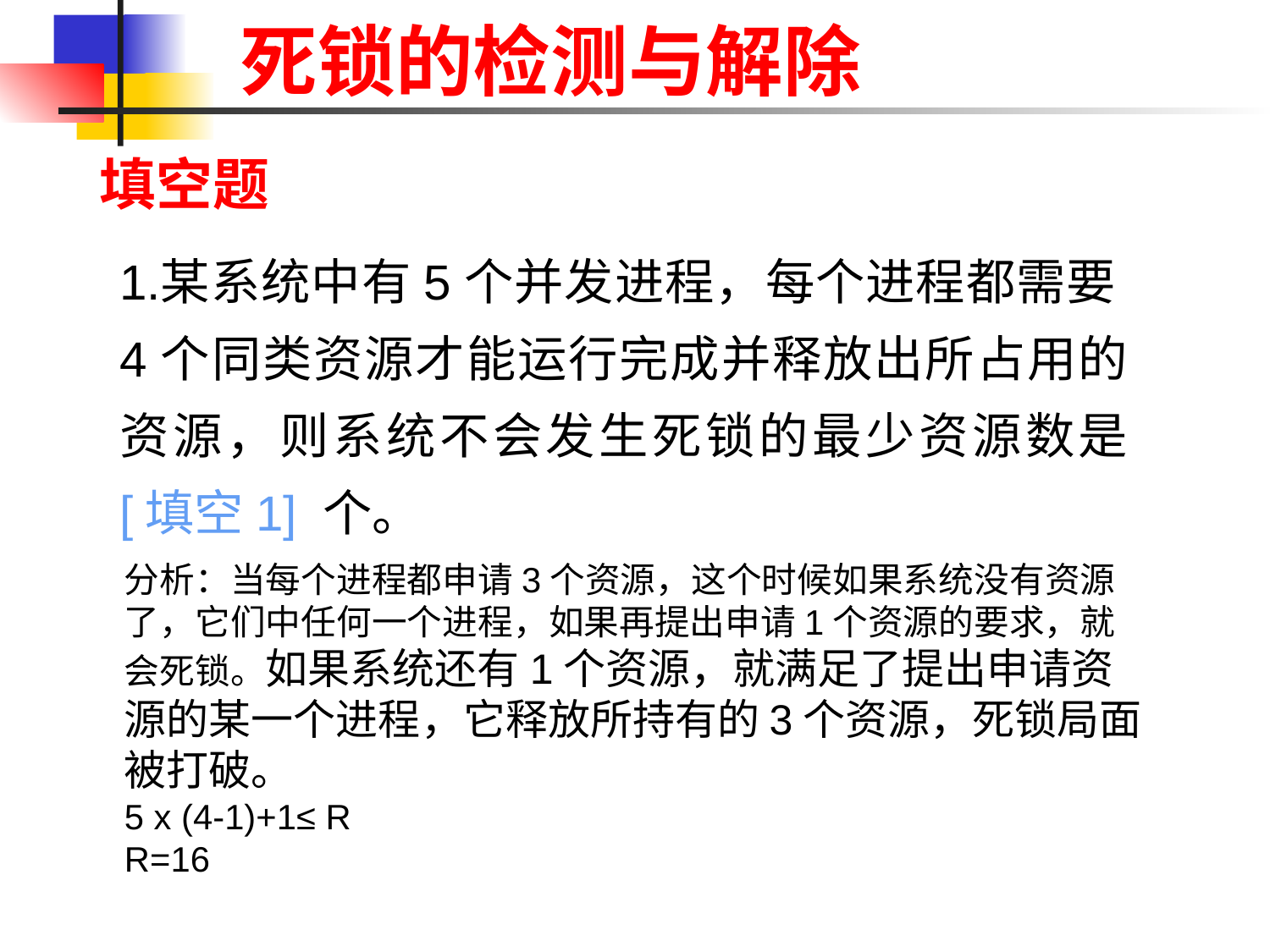

# 死锁的检测与解除
填空题
某系统中有5个并发进程，每个进程都需要4个同类资源才能运行完成并释放出所占用的资源，则系统不会发生死锁的最少资源数是 [填空1] 个。
分析：当每个进程都申请3个资源，这个时候如果系统没有资源了，它们中任何一个进程，如果再提出申请1个资源的要求，就会死锁。如果系统还有1个资源，就满足了提出申请资源的某一个进程，它释放所持有的3个资源，死锁局面被打破。
5 x (4-1)+1≤ R
R=16